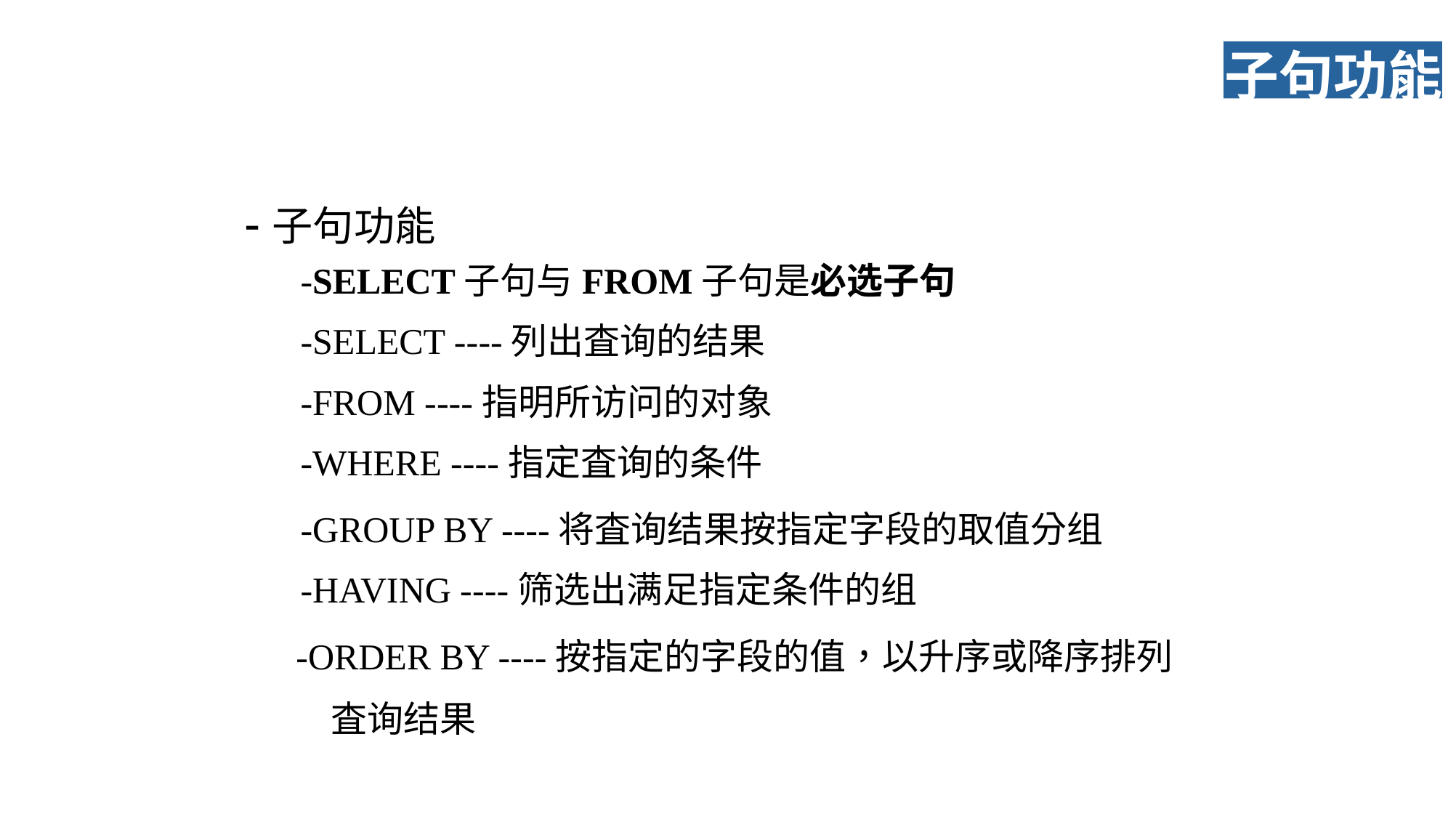

子句功能
-子句功能
-SELECT子句与FROM子句是必选子句
-SELECT ----列出査询的结果
-FROM ----指明所访问的对象
-WHERE ----指定査询的条件
-GROUP BY ----将査询结果按指定字段的取值分组
-HAVING ----筛选出满足指定条件的组
-ORDER BY ----按指定的字段的值，以升序或降序排列 査询结果